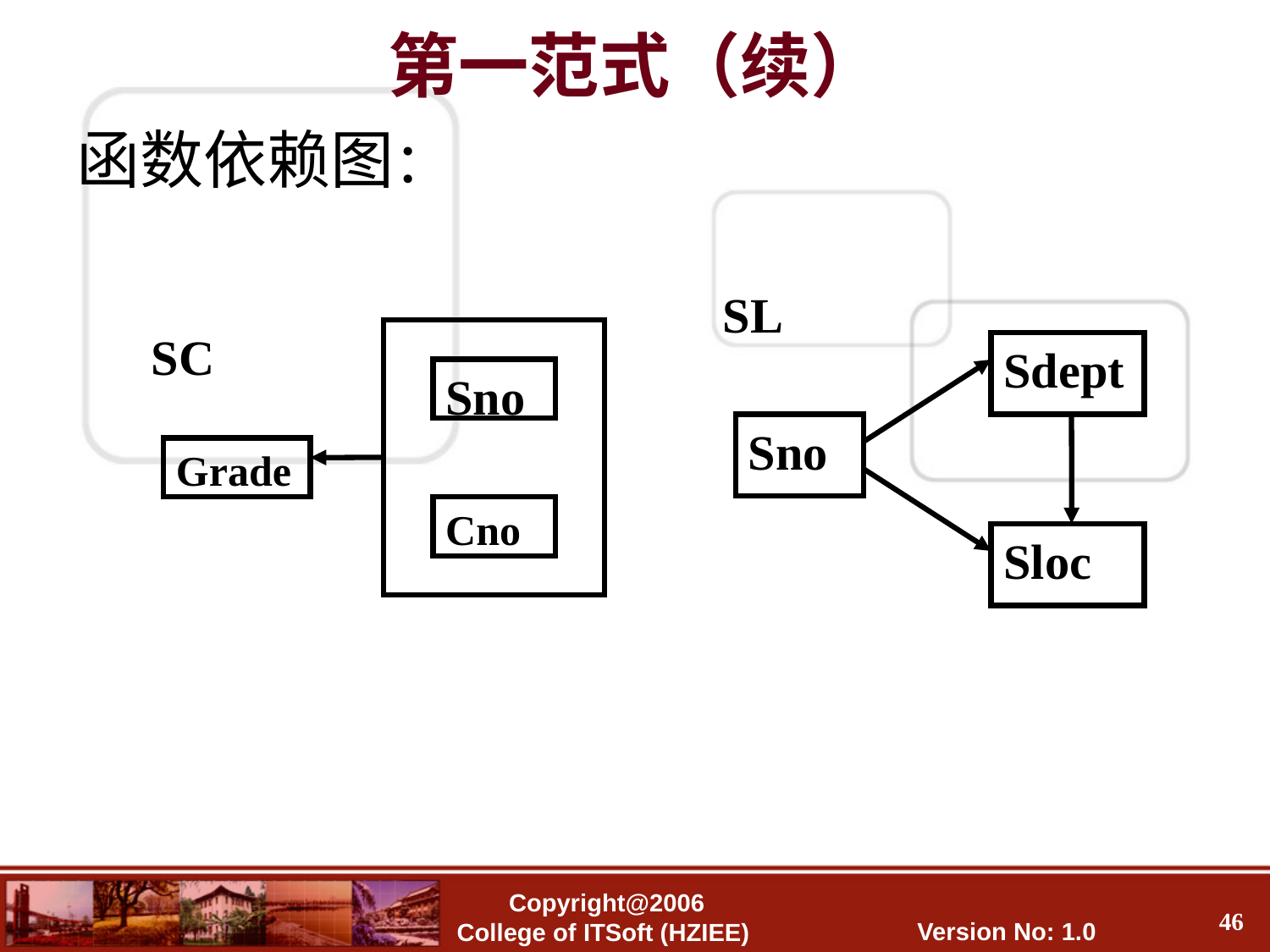

第一范式（续）
函数依赖图：
SL
Sdept

Sno

Sloc
SC

Sno
Grade

Cno